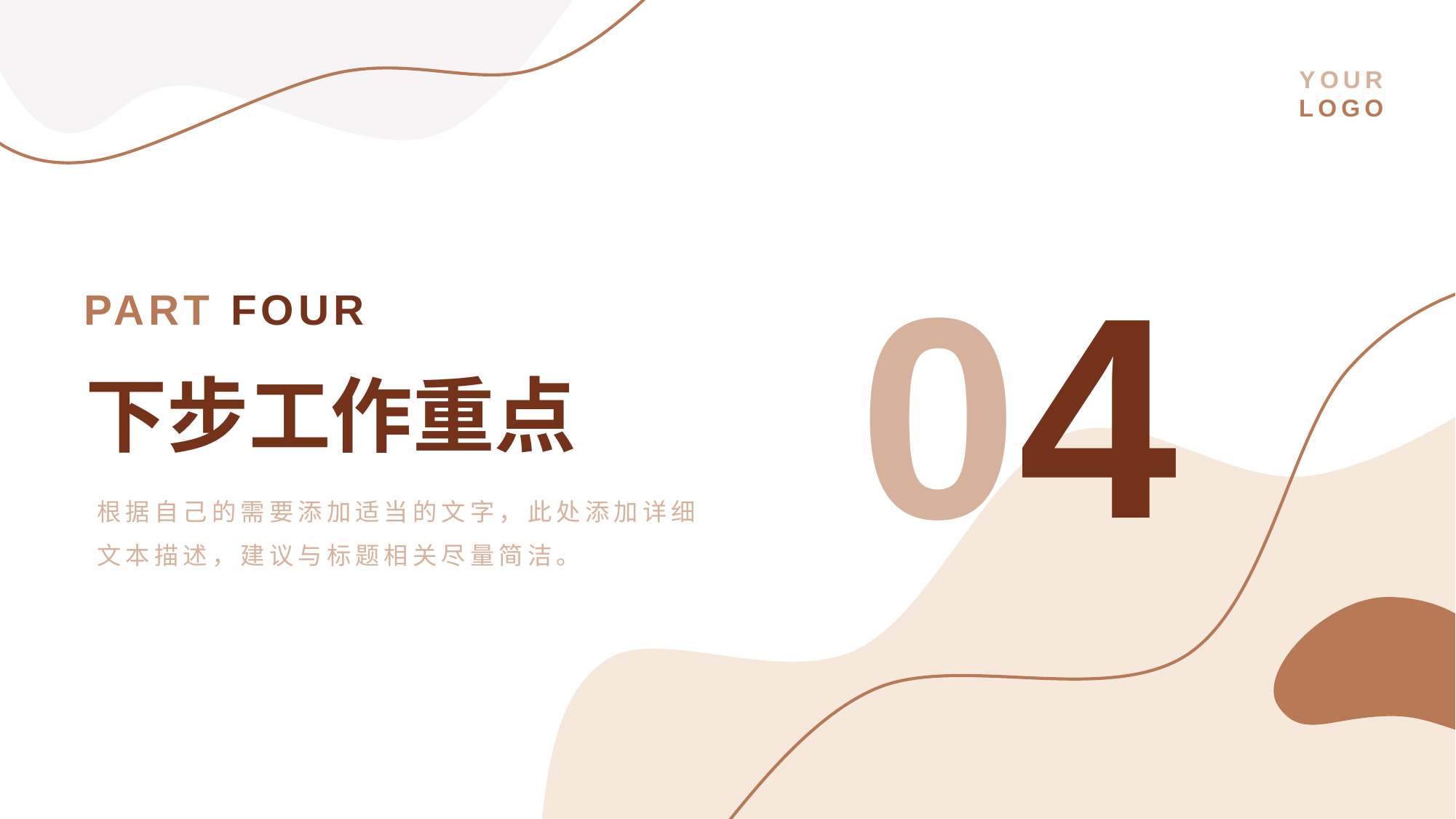

YOUR
LOGO
04
PART FOUR

下步工作重点

根据自己的需要添加适当的文字，此处添加详细文本描述，建议与标题相关尽量简洁。